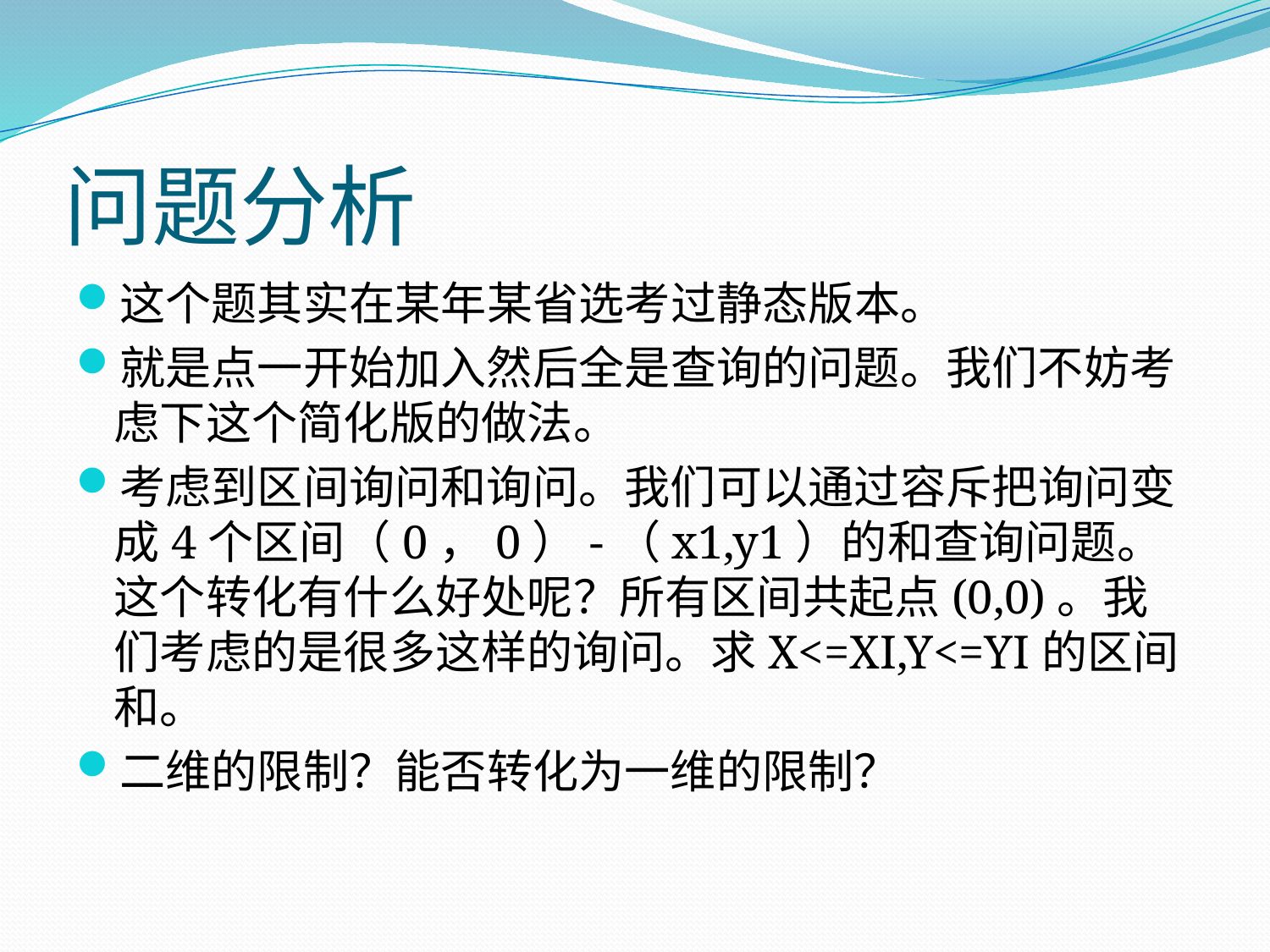

# 问题分析
这个题其实在某年某省选考过静态版本。
就是点一开始加入然后全是查询的问题。我们不妨考虑下这个简化版的做法。
考虑到区间询问和询问。我们可以通过容斥把询问变成4个区间（0，0）-（x1,y1）的和查询问题。这个转化有什么好处呢？所有区间共起点(0,0)。我们考虑的是很多这样的询问。求X<=XI,Y<=YI的区间和。
二维的限制？能否转化为一维的限制？